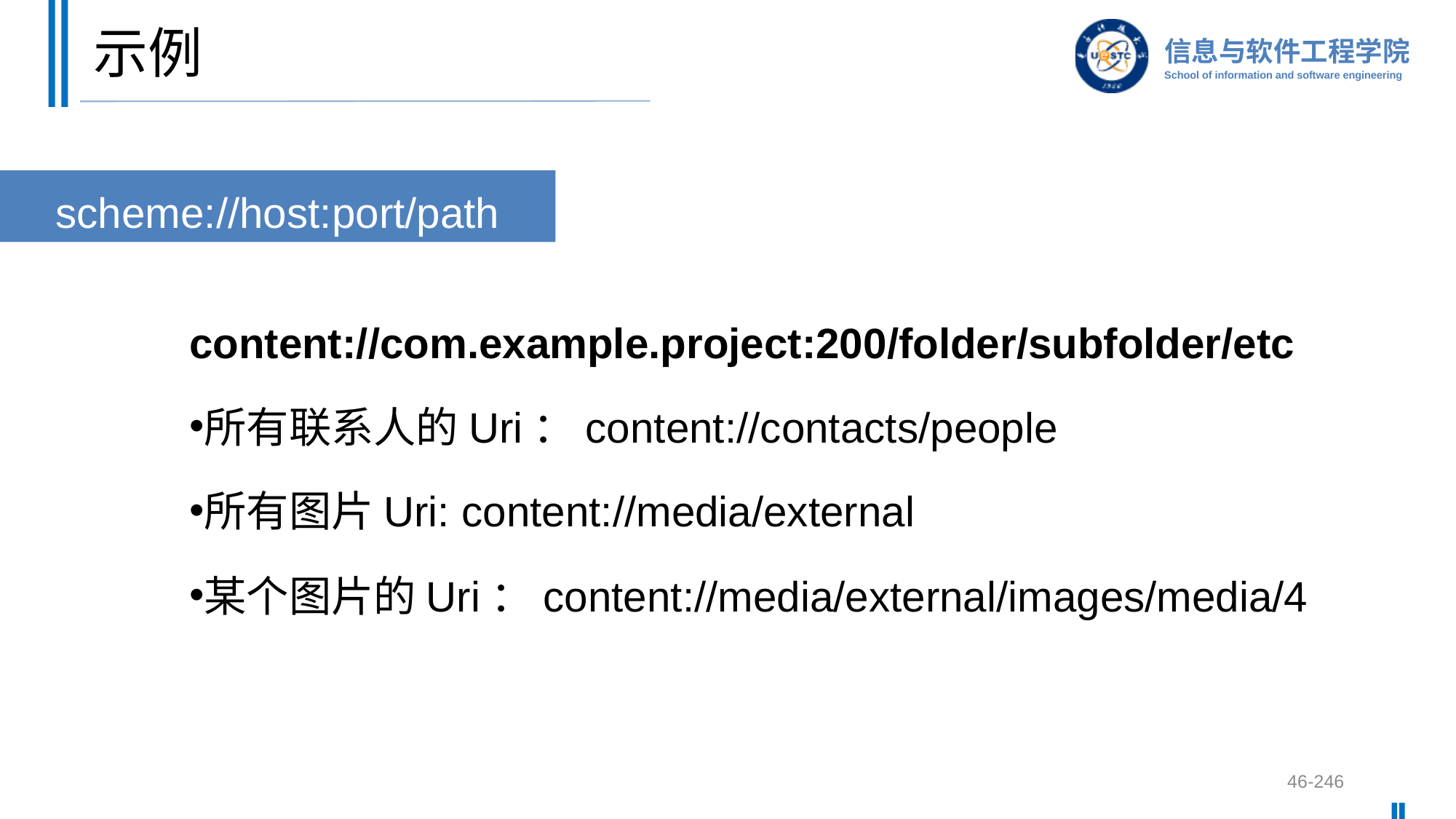

# 示例
scheme://host:port/path
content://com.example.project:200/folder/subfolder/etc
所有联系人的Uri：content://contacts/people
所有图片Uri: content://media/external
某个图片的Uri：content://media/external/images/media/4
46-246